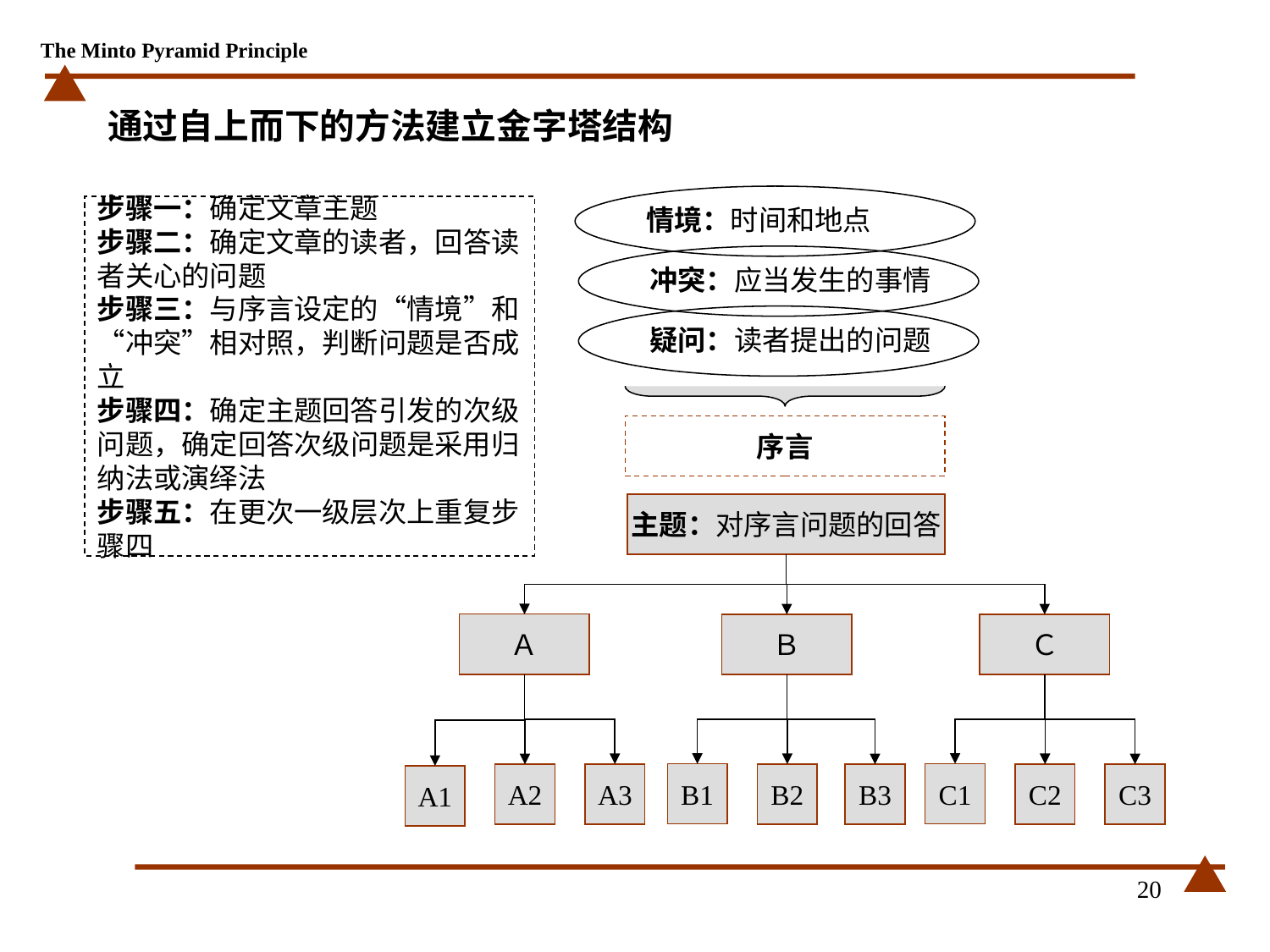

# 通过自上而下的方法建立金字塔结构
情境：时间和地点
步骤一：确定文章主题
步骤二：确定文章的读者，回答读者关心的问题
步骤三：与序言设定的“情境”和“冲突”相对照，判断问题是否成立
步骤四：确定主题回答引发的次级问题，确定回答次级问题是采用归纳法或演绎法
步骤五：在更次一级层次上重复步骤四

冲突：应当发生的事情
疑问：读者提出的问题
序言
主题：对序言问题的回答
Ａ
Ｂ
Ｃ
B1
C1
A3
B2
C2
A2
B3
C3
A1
20